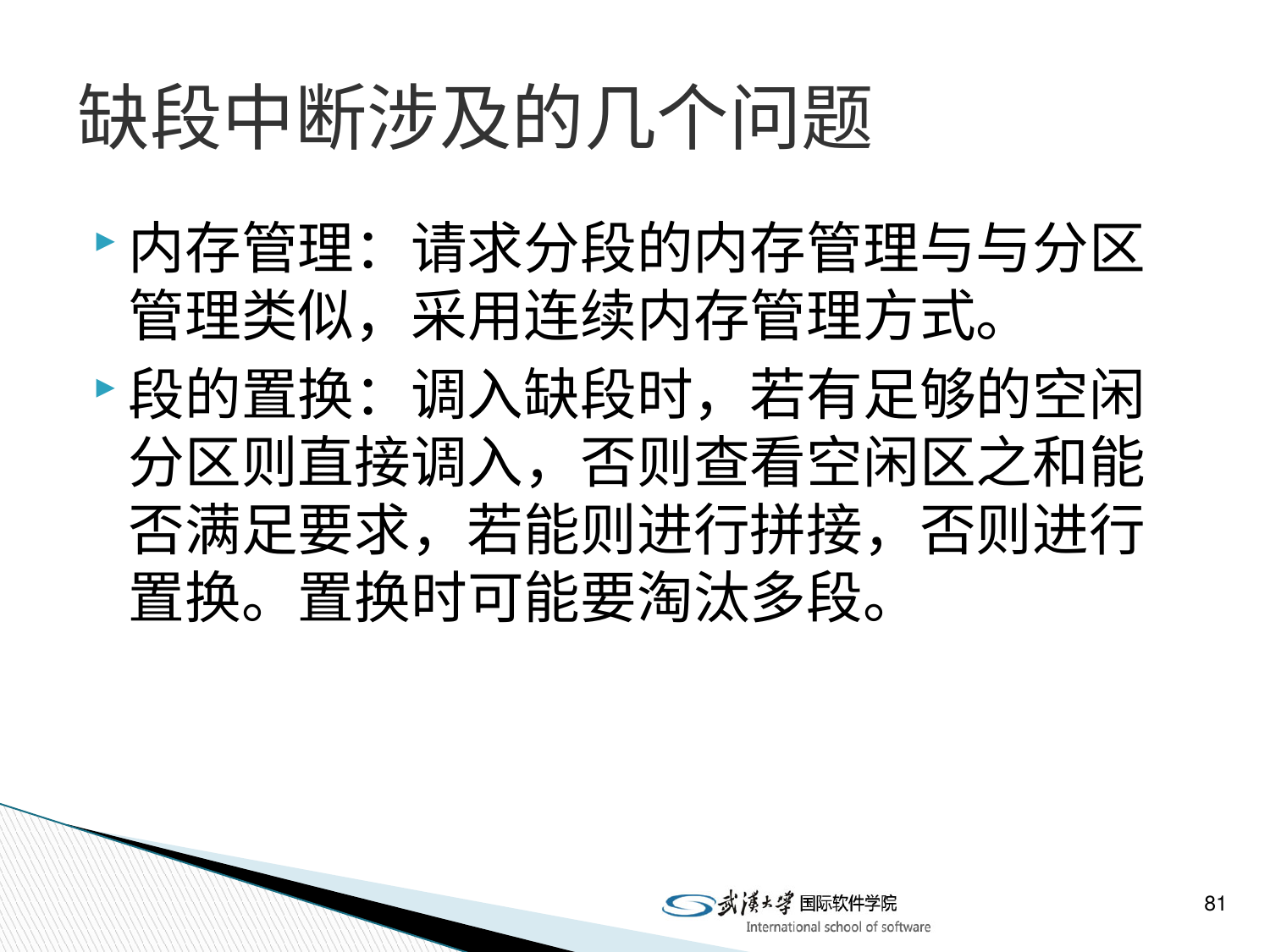

# 缺段中断涉及的几个问题
内存管理：请求分段的内存管理与与分区管理类似，采用连续内存管理方式。
段的置换：调入缺段时，若有足够的空闲分区则直接调入，否则查看空闲区之和能否满足要求，若能则进行拼接，否则进行置换。置换时可能要淘汰多段。